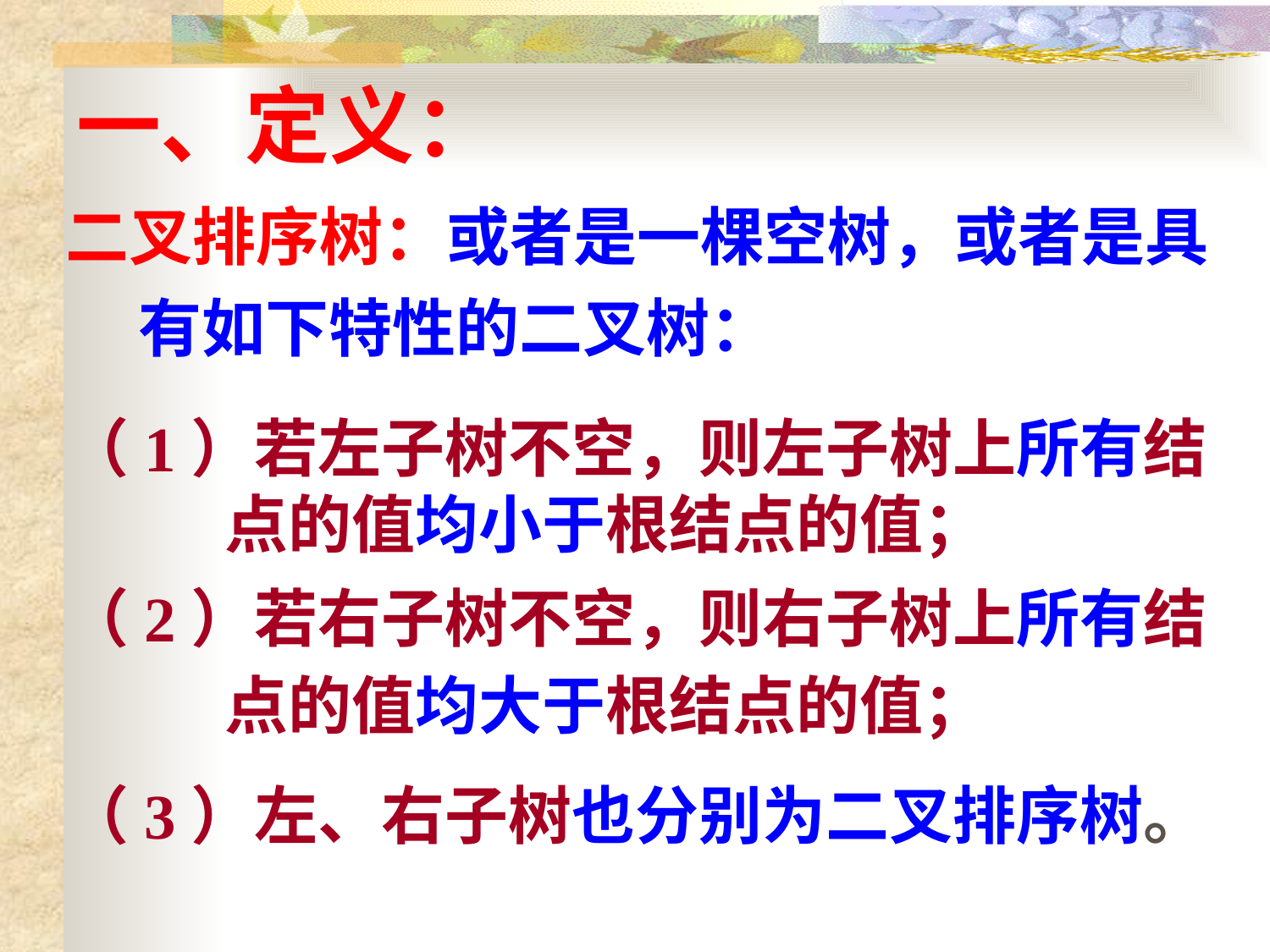

# 一、定义：
二叉排序树：或者是一棵空树，或者是具
    有如下特性的二叉树：
（1）若左子树不空，则左子树上所有结
          点的值均小于根结点的值；
（2）若右子树不空，则右子树上所有结
          点的值均大于根结点的值；
（3）左、右子树也分别为二叉排序树。